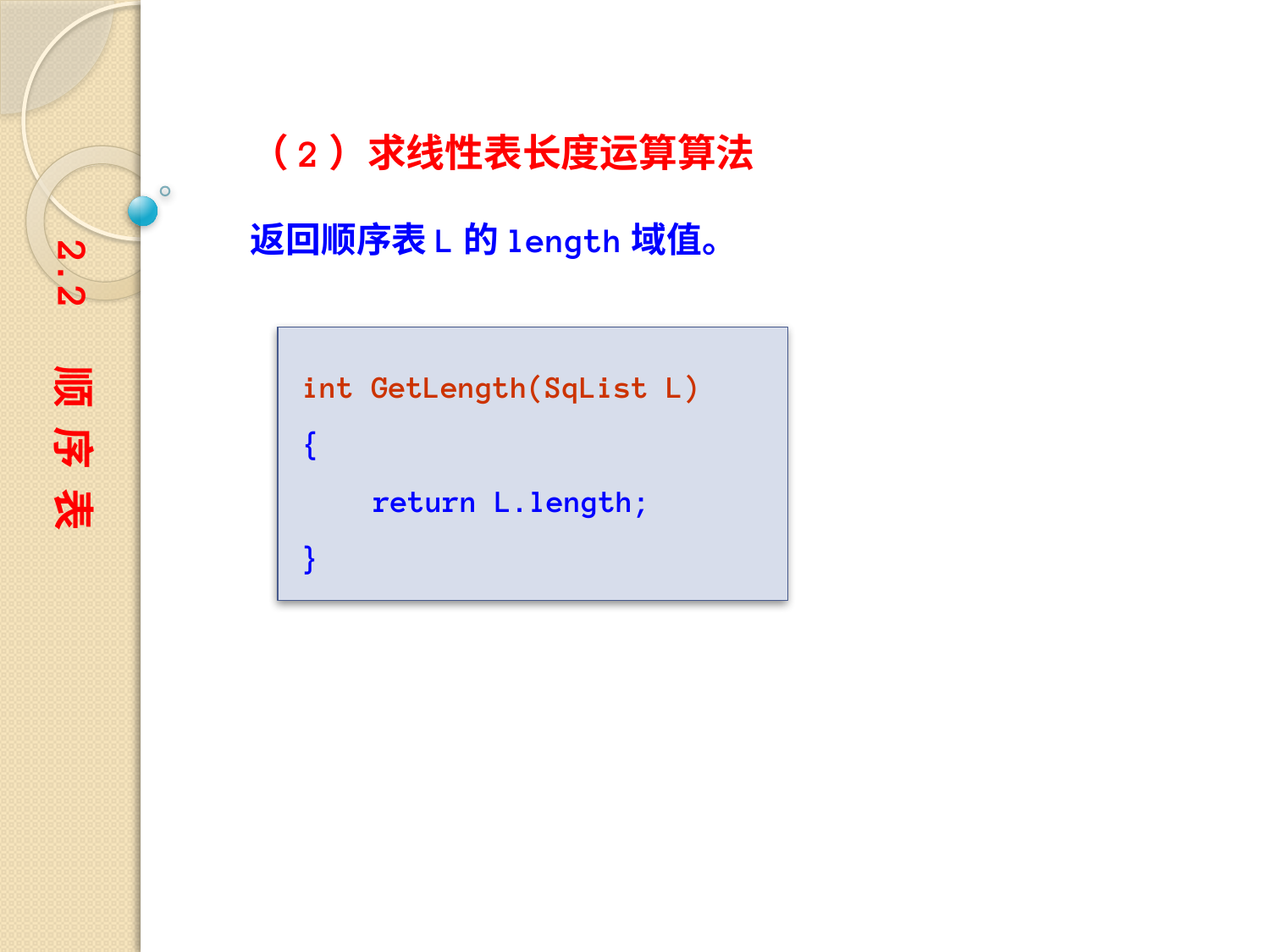

（2）求线性表长度运算算法
返回顺序表L的length域值。
2.2  顺  序  表
int GetLength(SqList L)
{
　　return L.length;
}